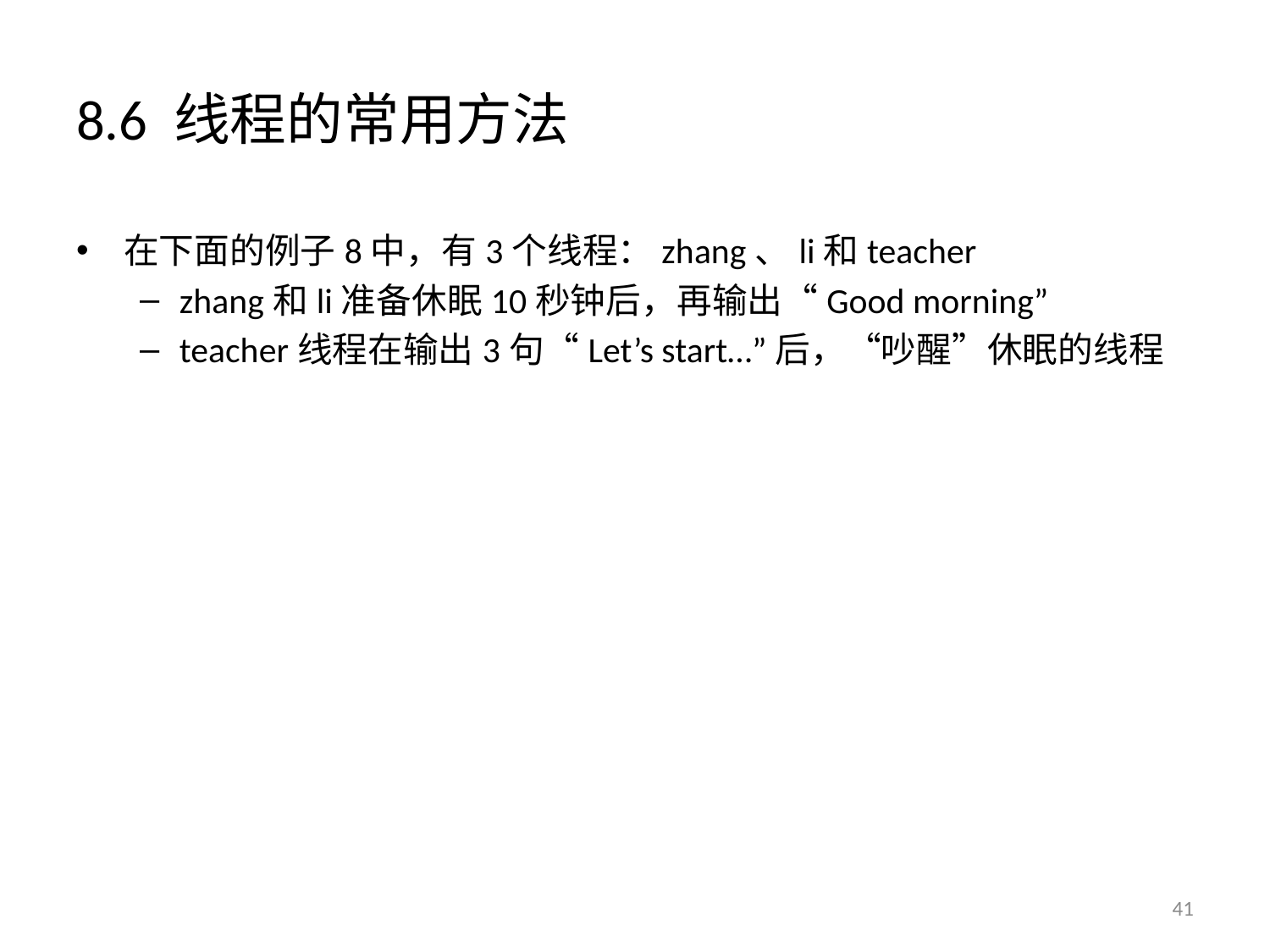

# 8.6 线程的常用方法
在下面的例子8中，有3个线程：zhang、li和teacher
zhang和li准备休眠10秒钟后，再输出“Good morning”
teacher线程在输出3句“Let’s start…”后，“吵醒”休眠的线程
41